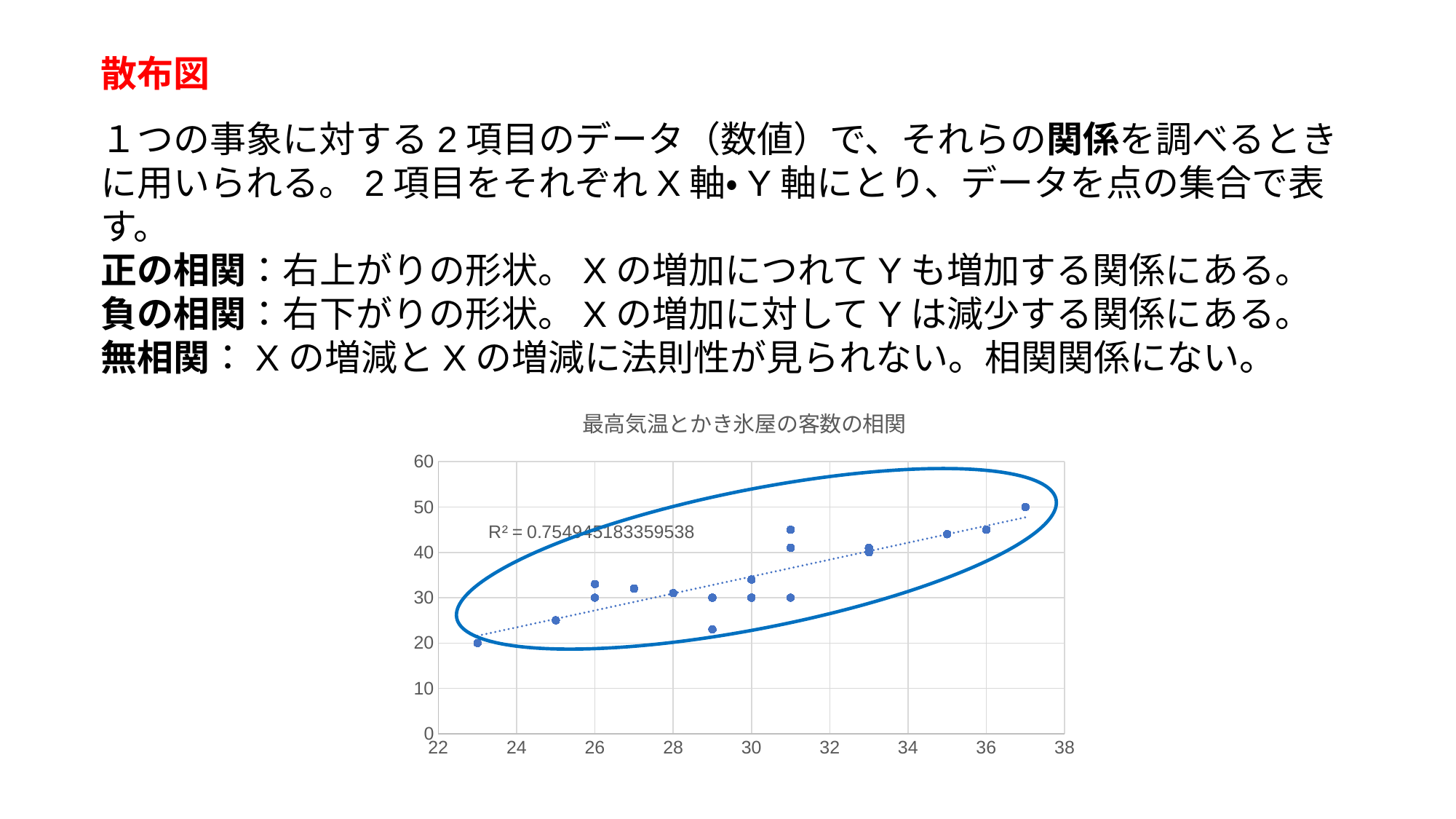

散布図

１つの事象に対する2項目のデータ（数値）で、それらの関係を調べるときに用いられる。2項目をそれぞれX軸・Y軸にとり、データを点の集合で表す。
正の相関：右上がりの形状。Xの増加につれてYも増加する関係にある。
負の相関：右下がりの形状。Xの増加に対してYは減少する関係にある。
無相関：Xの増減とXの増減に法則性が見られない。相関関係にない。

### Chart: 最高気温とかき氷屋の客数の相関

| Category | 客数(人) |
|---|---|